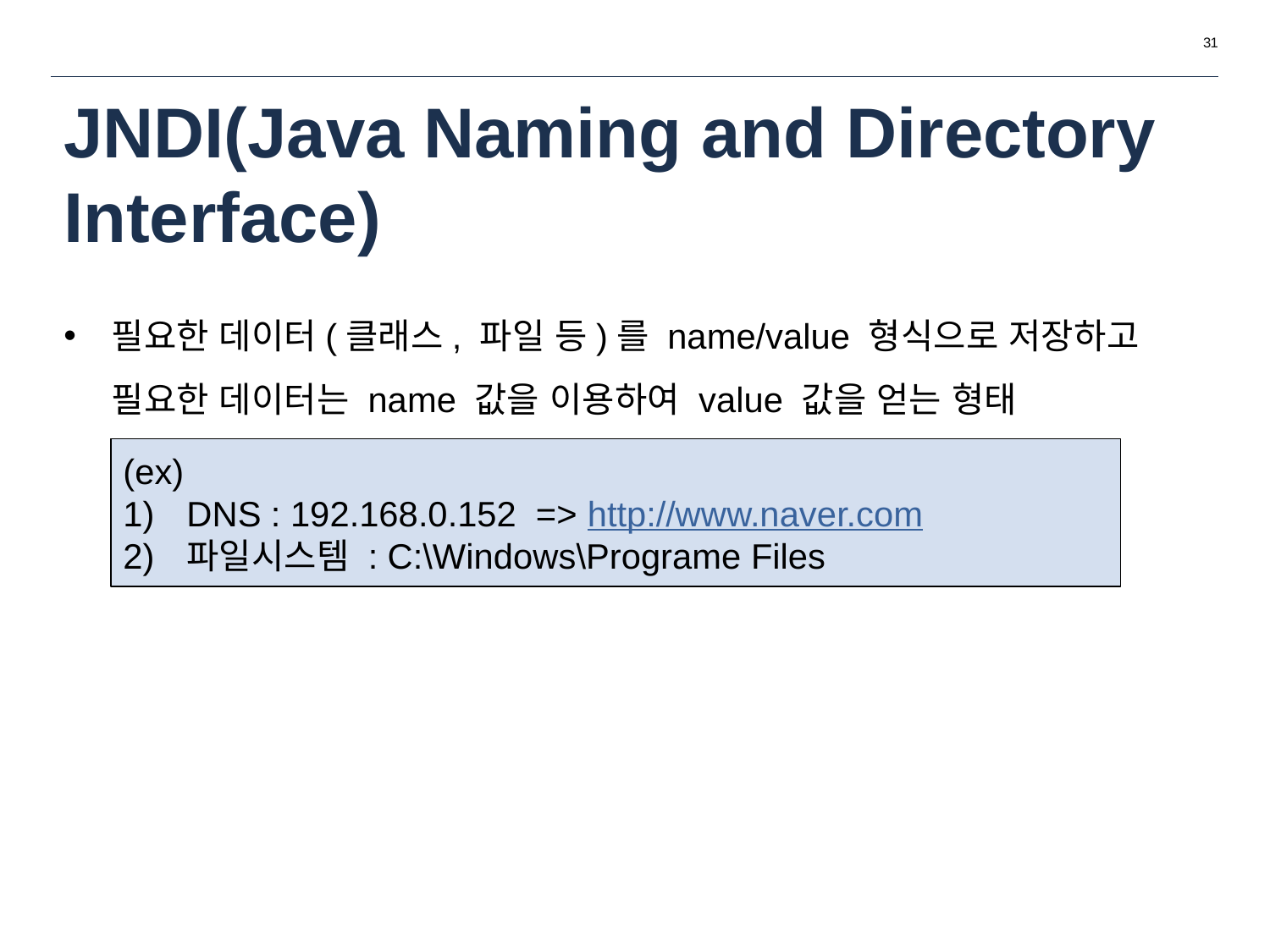

31
# JNDI(Java Naming and Directory Interface)
필요한 데이터(클래스, 파일 등)를 name/value 형식으로 저장하고 필요한 데이터는 name 값을 이용하여 value 값을 얻는 형태
(ex)
DNS : 192.168.0.152  => http://www.naver.com
파일시스템 : C:\Windows\Programe Files